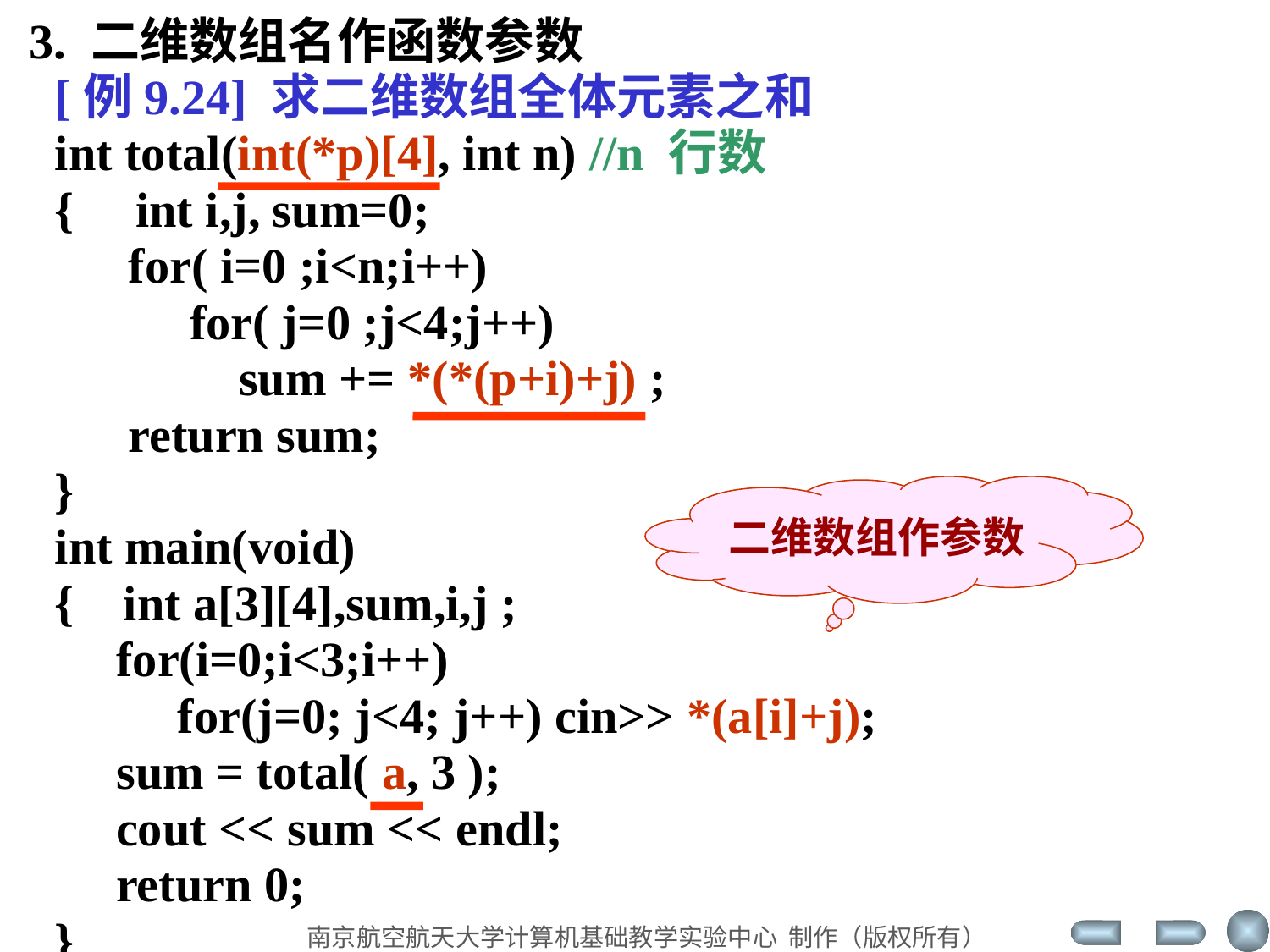

3. 二维数组名作函数参数
[例9.24] 求二维数组全体元素之和
int total(int(*p)[4], int n) //n 行数
{     int i,j, sum=0;
      for( i=0 ;i<n;i++)
           for( j=0 ;j<4;j++)
               sum += *(*(p+i)+j) ;
      return sum;
}
int main(void)
{    int a[3][4],sum,i,j ;
     for(i=0;i<3;i++)
          for(j=0; j<4; j++) cin>> *(a[i]+j);
     sum = total( a, 3 );
     cout << sum << endl;
     return 0;
}

二维数组作参数